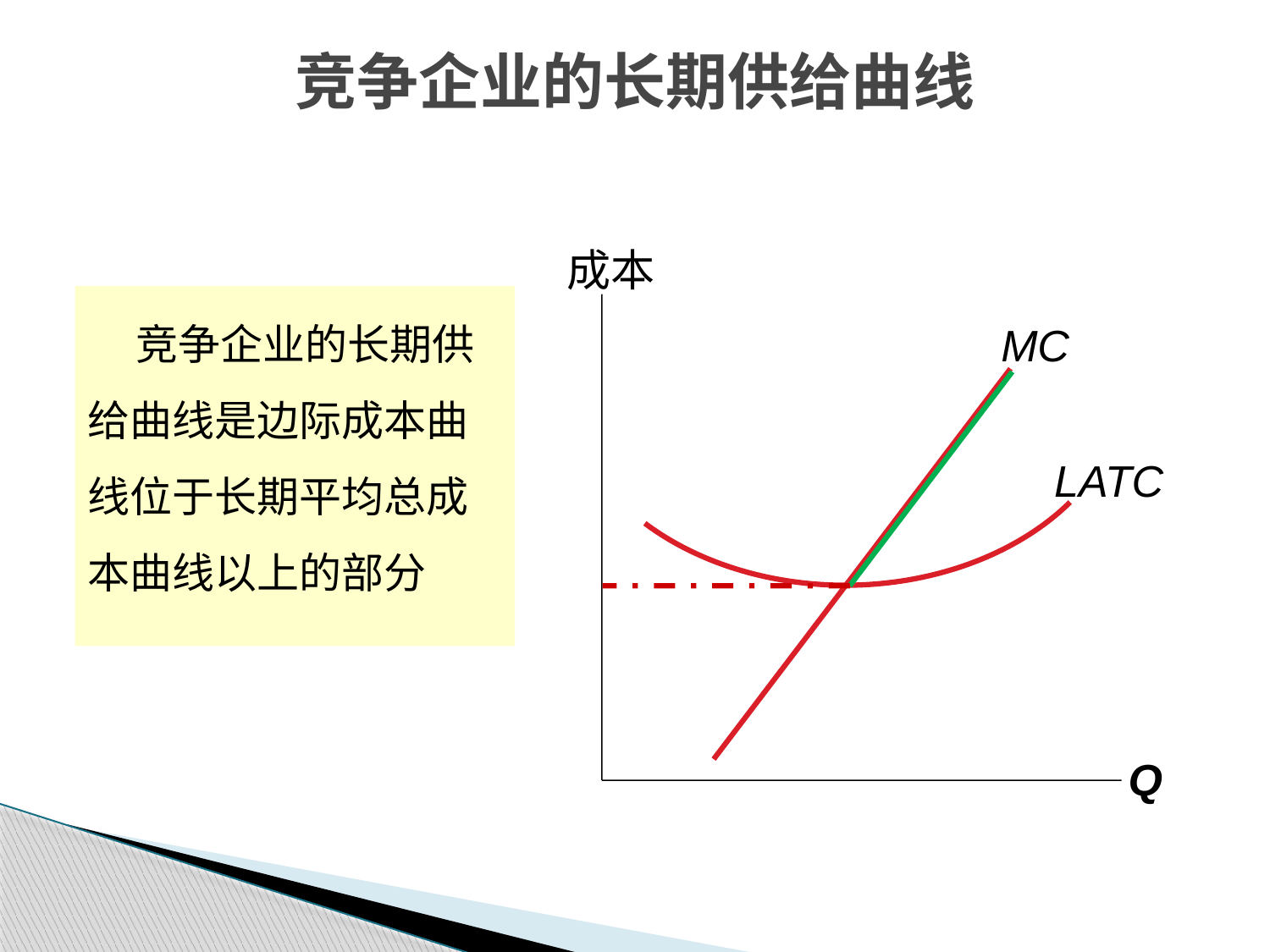

竞争企业的长期供给曲线
成本

Q
    竞争企业的长期供给曲线是边际成本曲线位于长期平均总成本曲线以上的部分
MC

LATC